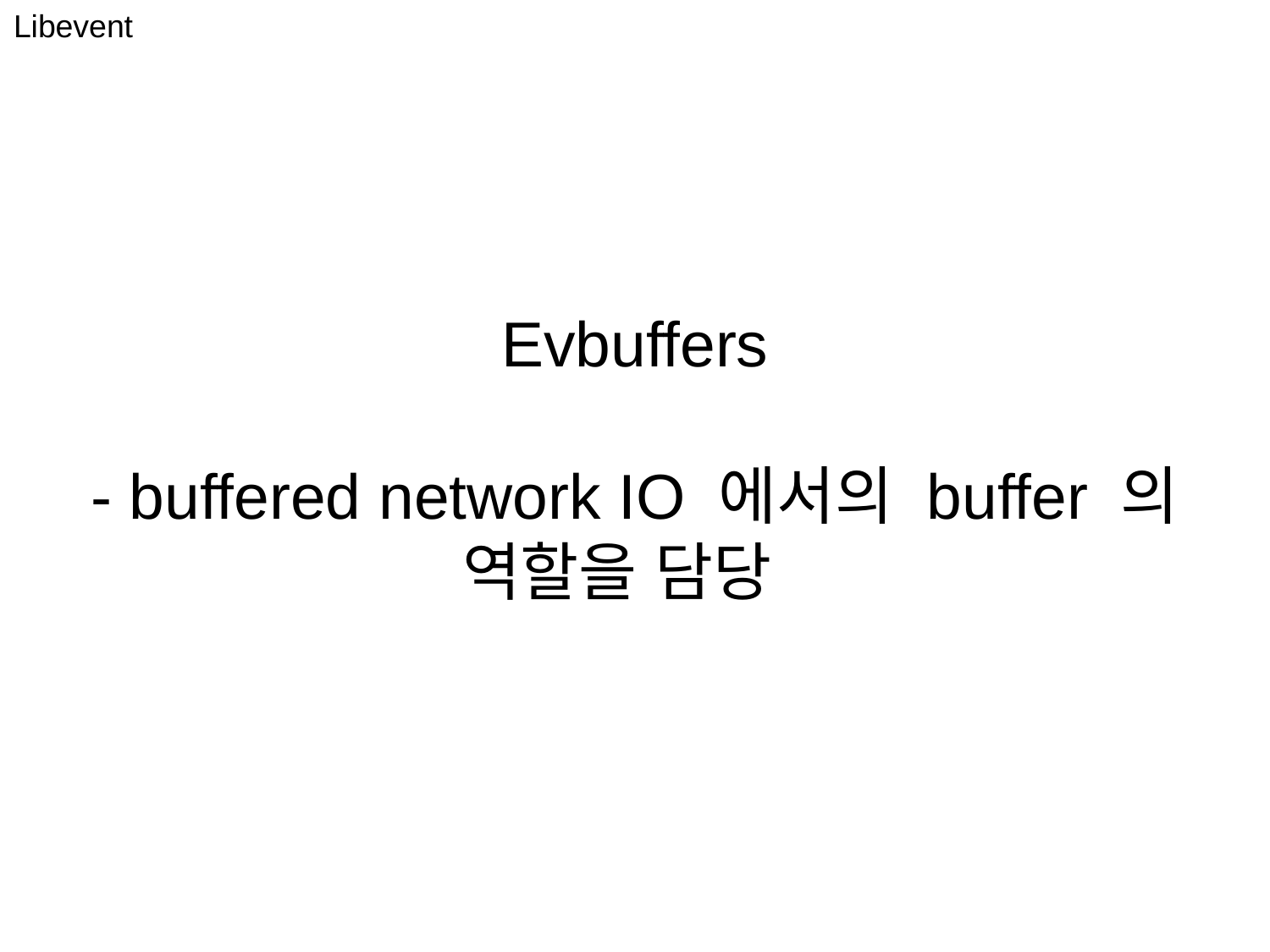

Libevent
Evbuffers

- buffered network IO 에서의 buffer 의 역할을 담당